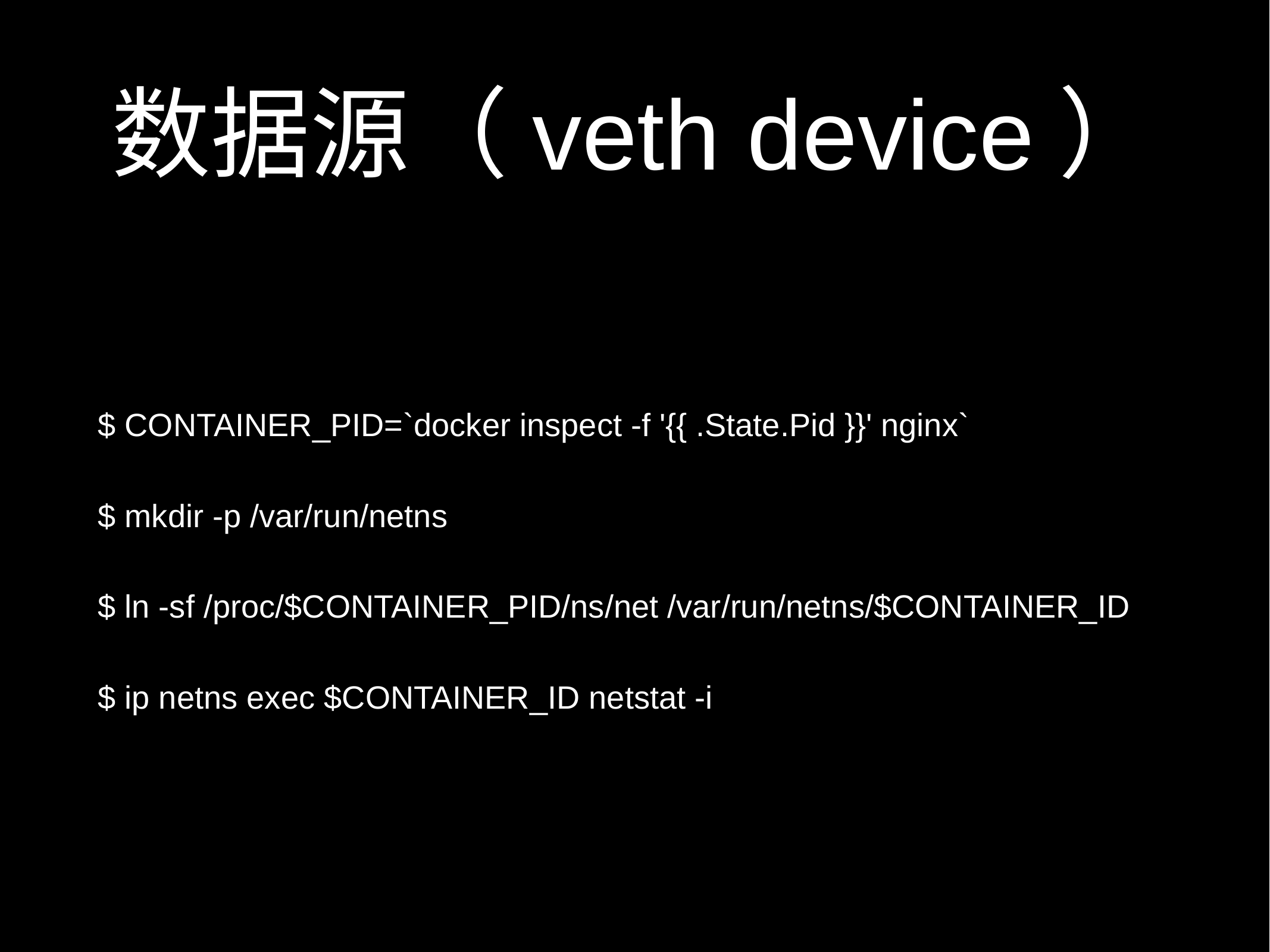

# 数据源（veth device）
$ CONTAINER_PID=`docker inspect -f '{{ .State.Pid }}' nginx`
$ mkdir -p /var/run/netns
$ ln -sf /proc/$CONTAINER_PID/ns/net /var/run/netns/$CONTAINER_ID
$ ip netns exec $CONTAINER_ID netstat -i